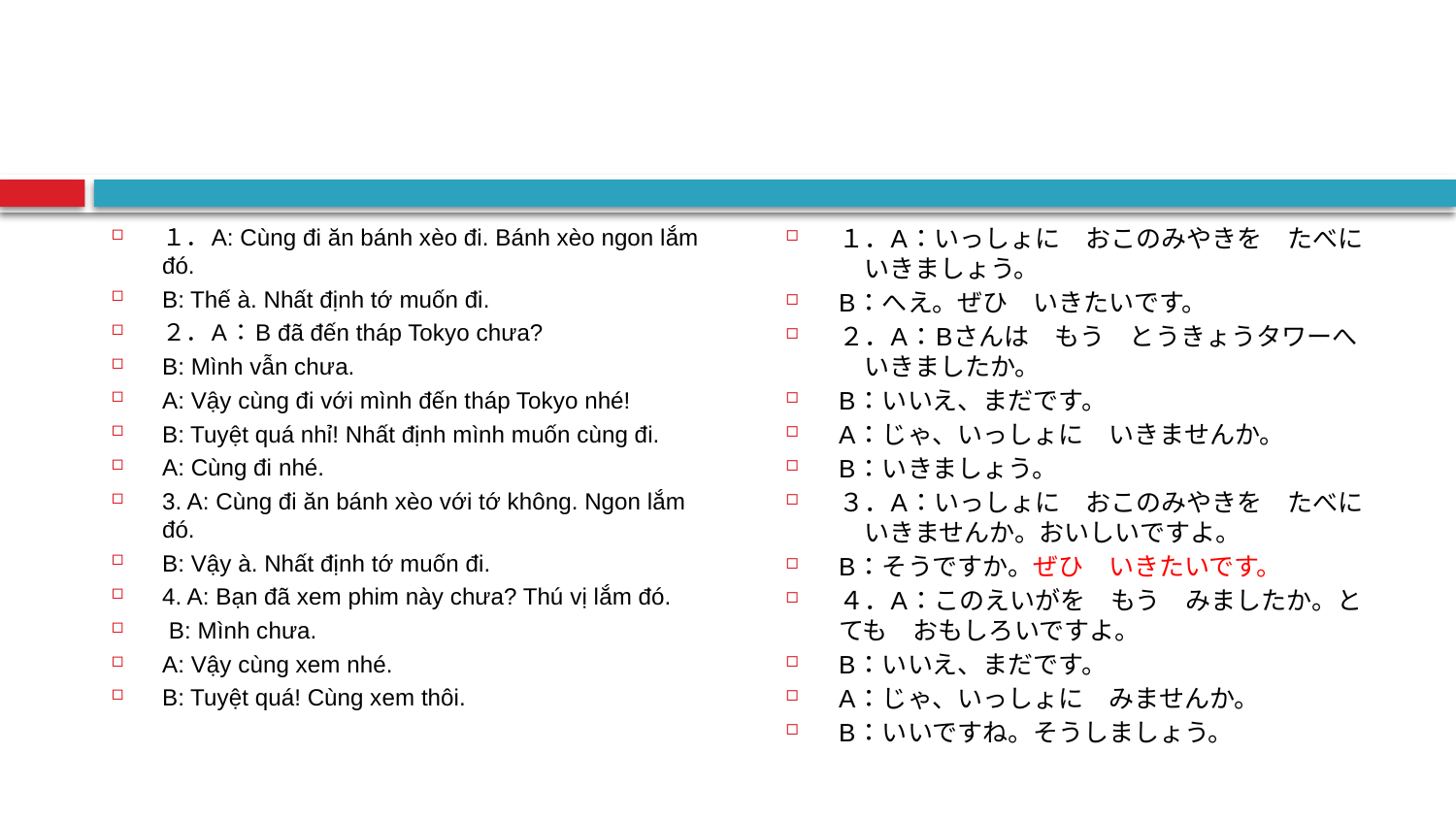

１．A：いっしょに　おこのみやきを　たべに　いきましょう。
B：へえ。ぜひ　いきたいです。
２．A：Bさんは　もう　とうきょうタワーへ　いきましたか。
B：いいえ、まだです。
A：じゃ、いっしょに　いきませんか。
B：いきましょう。
３．A：いっしょに　おこのみやきを　たべに　いきませんか。おいしいですよ。
B：そうですか。ぜひ　いきたいです。
４．A：このえいがを　もう　みましたか。とても　おもしろいですよ。
B：いいえ、まだです。
A：じゃ、いっしょに　みませんか。
B：いいですね。そうしましょう。

１．A: Cùng đi ăn bánh xèo đi. Bánh xèo ngon lắm đó.
B: Thế à. Nhất định tớ muốn đi.
２．A：B đã đến tháp Tokyo chưa?
B: Mình vẫn chưa.
A: Vậy cùng đi với mình đến tháp Tokyo nhé!
B: Tuyệt quá nhỉ! Nhất định mình muốn cùng đi.
A: Cùng đi nhé.
3. A: Cùng đi ăn bánh xèo với tớ không. Ngon lắm đó.
B: Vậy à. Nhất định tớ muốn đi.
4. A: Bạn đã xem phim này chưa? Thú vị lắm đó.
 B: Mình chưa.
A: Vậy cùng xem nhé.
B: Tuyệt quá! Cùng xem thôi.